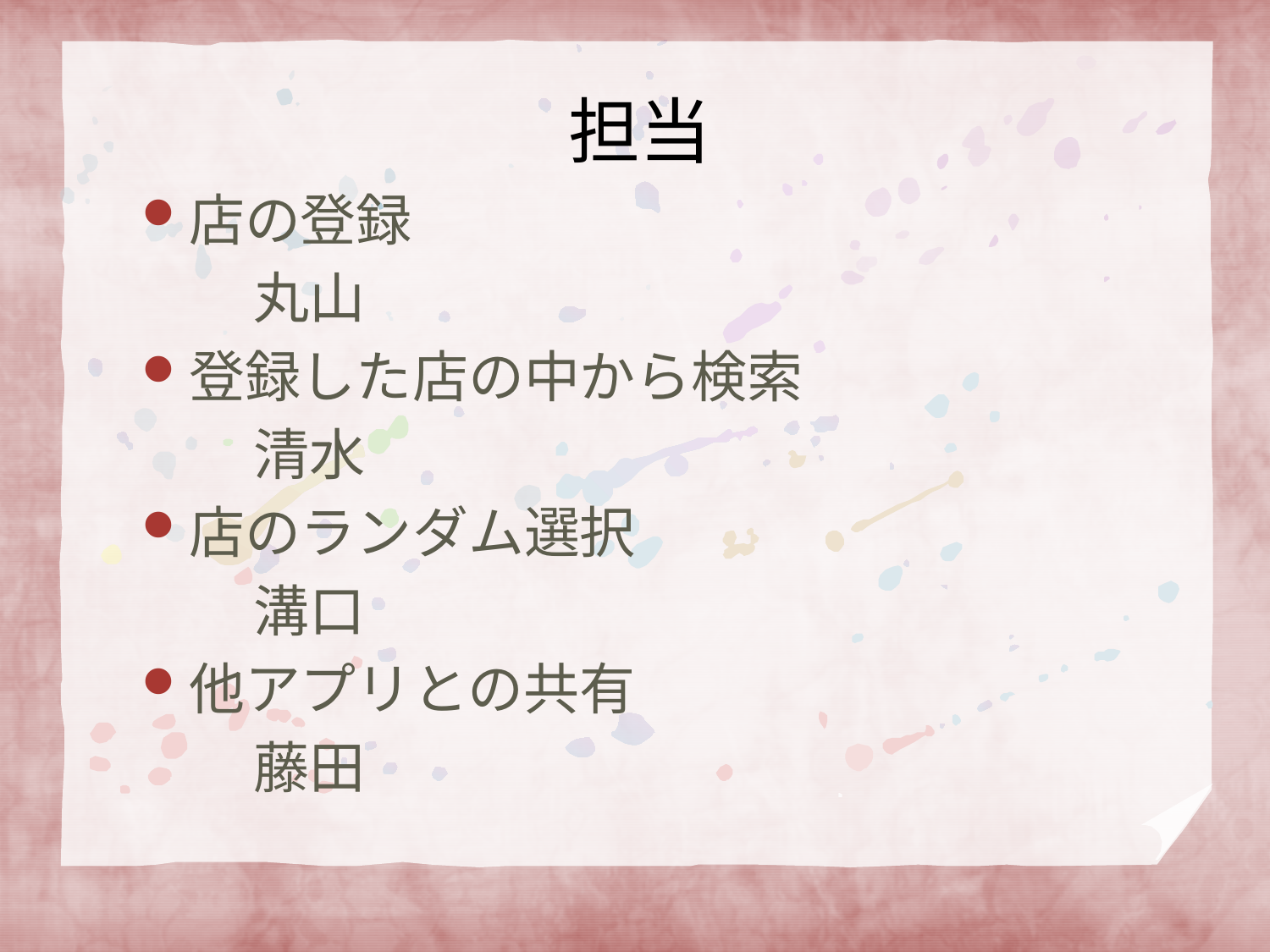

# 担当
店の登録
　　丸山
登録した店の中から検索
　　清水
店のランダム選択
　　溝口
他アプリとの共有
　　藤田